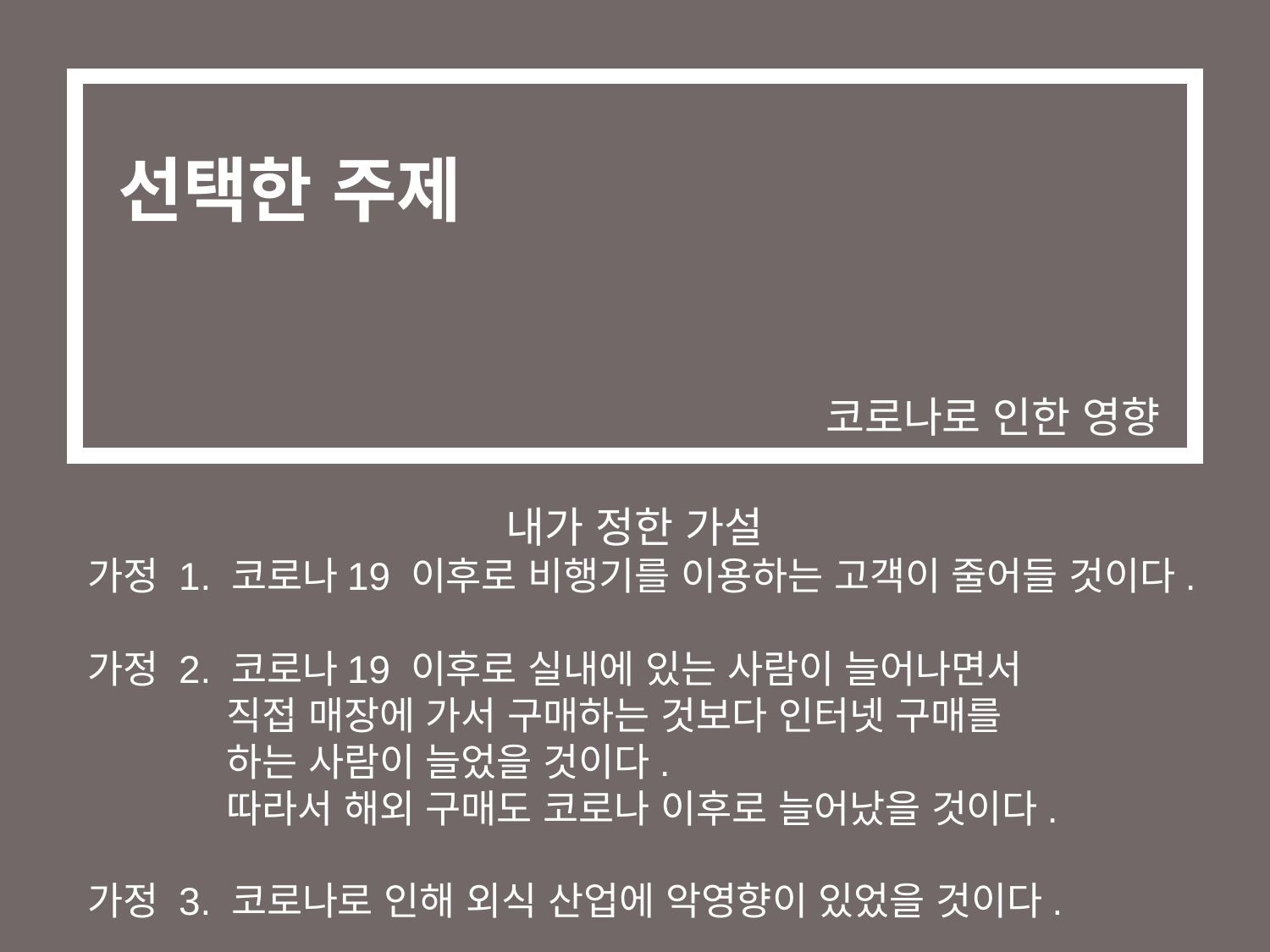

# 선택한 주제
코로나로 인한 영향
내가 정한 가설
가정 1. 코로나19 이후로 비행기를 이용하는 고객이 줄어들 것이다.

가정 2. 코로나19 이후로 실내에 있는 사람이 늘어나면서
            직접 매장에 가서 구매하는 것보다 인터넷 구매를
            하는 사람이 늘었을 것이다.
            따라서 해외 구매도 코로나 이후로 늘어났을 것이다.

가정 3. 코로나로 인해 외식 산업에 악영향이 있었을 것이다.